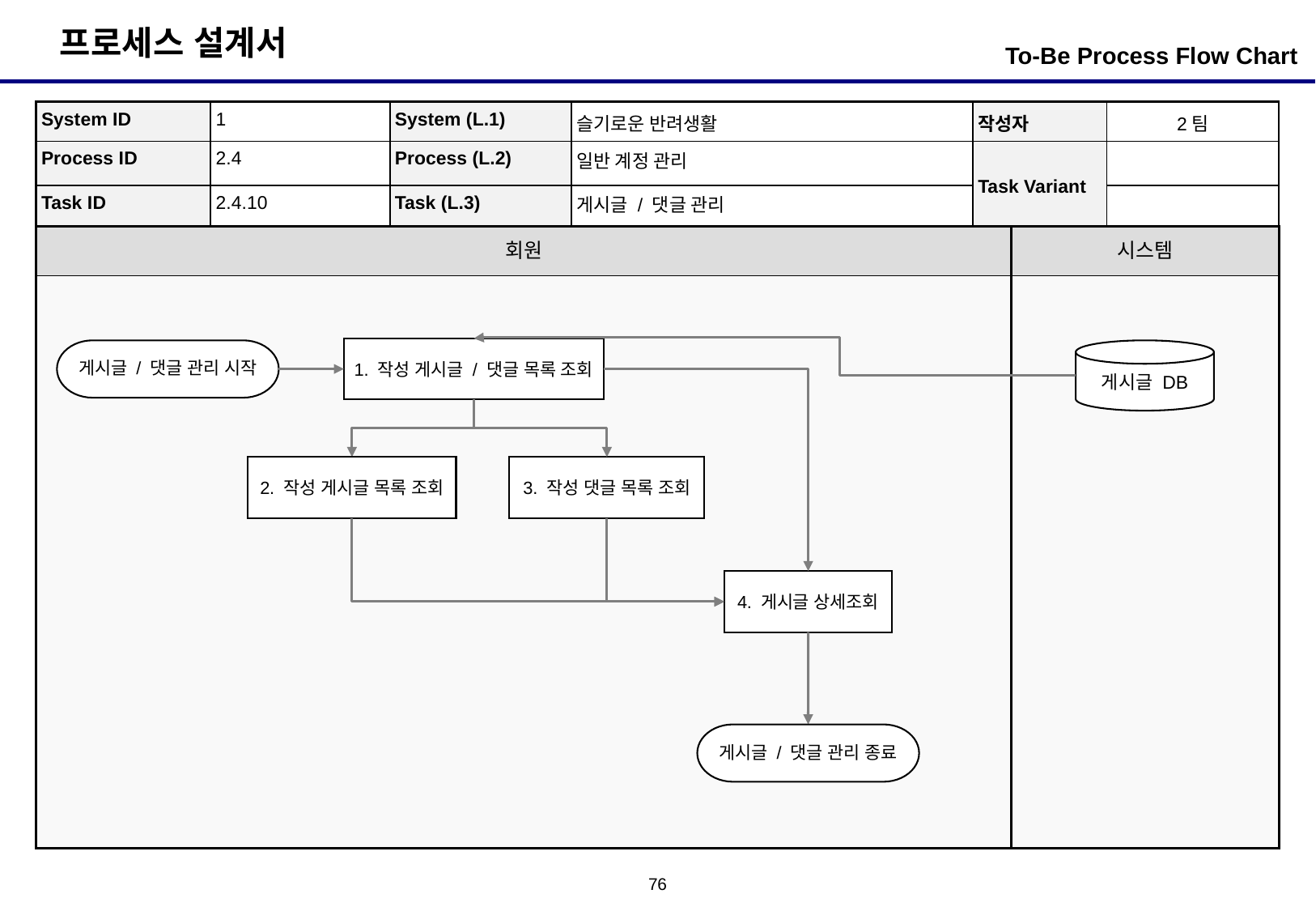

To-Be Process Flow Chart
| System ID | 1 | System (L.1) | 슬기로운 반려생활 | 작성자 | 2팀 |
| --- | --- | --- | --- | --- | --- |
| Process ID | 2.4 | Process (L.2) | 일반 계정 관리 | Task Variant |  |
| Task ID | 2.4.10 | Task (L.3) | 게시글 / 댓글 관리 |  |  |
| 회원 | 시스템 |
| --- | --- |
|  |  |
1. 작성 게시글 / 댓글 목록 조회
게시글 / 댓글 관리 시작
게시글 DB
2. 작성 게시글 목록 조회
3. 작성 댓글 목록 조회

4. 게시글 상세조회
게시글 / 댓글 관리 종료